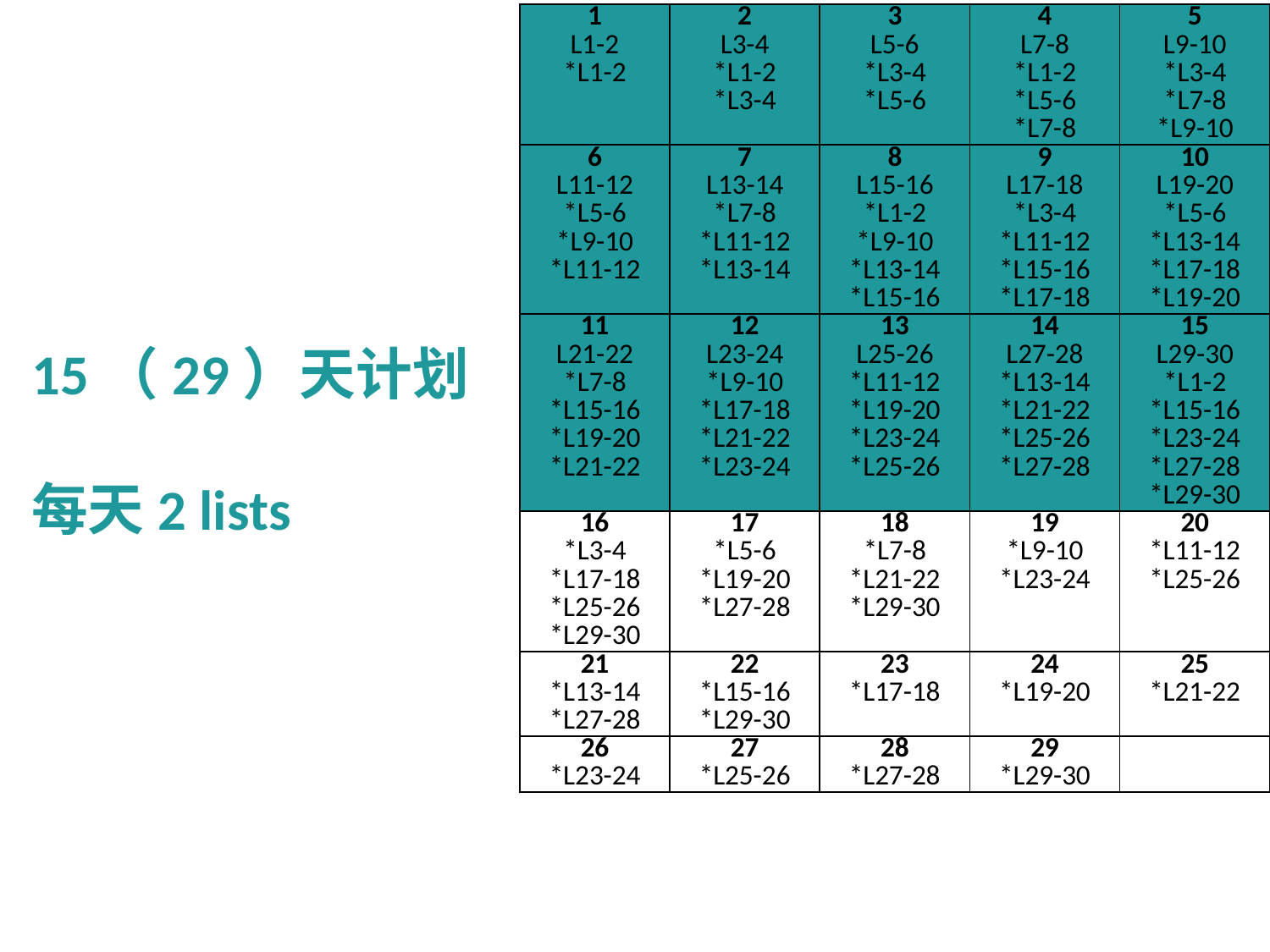

| 1 L1-2 \*L1-2 | 2 L3-4 \*L1-2 \*L3-4 | 3 L5-6 \*L3-4 \*L5-6 | 4 L7-8 \*L1-2 \*L5-6 \*L7-8 | 5 L9-10 \*L3-4 \*L7-8 \*L9-10 |
| --- | --- | --- | --- | --- |
| 6 L11-12 \*L5-6 \*L9-10 \*L11-12 | 7 L13-14 \*L7-8 \*L11-12 \*L13-14 | 8 L15-16 \*L1-2 \*L9-10 \*L13-14 \*L15-16 | 9 L17-18 \*L3-4 \*L11-12 \*L15-16 \*L17-18 | 10 L19-20 \*L5-6 \*L13-14 \*L17-18 \*L19-20 |
| 11 L21-22 \*L7-8 \*L15-16 \*L19-20 \*L21-22 | 12 L23-24 \*L9-10 \*L17-18 \*L21-22 \*L23-24 | 13 L25-26 \*L11-12 \*L19-20 \*L23-24 \*L25-26 | 14 L27-28 \*L13-14 \*L21-22 \*L25-26 \*L27-28 | 15 L29-30 \*L1-2 \*L15-16 \*L23-24 \*L27-28 \*L29-30 |
| 16 \*L3-4 \*L17-18 \*L25-26 \*L29-30 | 17 \*L5-6 \*L19-20 \*L27-28 | 18 \*L7-8 \*L21-22 \*L29-30 | 19 \*L9-10 \*L23-24 | 20 \*L11-12 \*L25-26 |
| 21 \*L13-14 \*L27-28 | 22 \*L15-16 \*L29-30 | 23 \*L17-18 | 24 \*L19-20 | 25 \*L21-22 |
| 26 \*L23-24 | 27 \*L25-26 | 28 \*L27-28 | 29 \*L29-30 |  |
15（29）天计划

每天2 lists